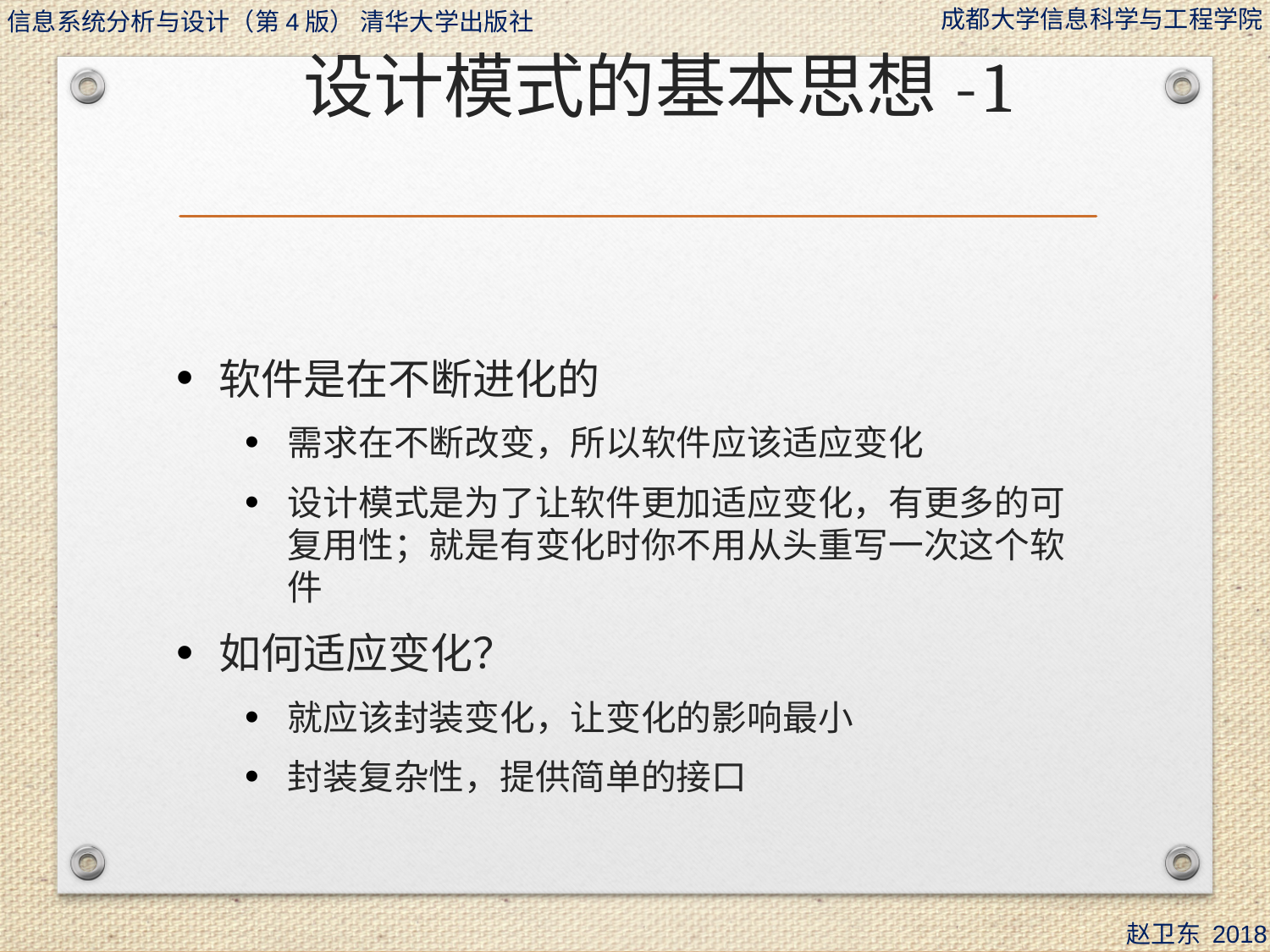

# 设计模式的基本思想-1
软件是在不断进化的
需求在不断改变，所以软件应该适应变化
设计模式是为了让软件更加适应变化，有更多的可复用性；就是有变化时你不用从头重写一次这个软件
如何适应变化？
就应该封装变化，让变化的影响最小
封装复杂性，提供简单的接口